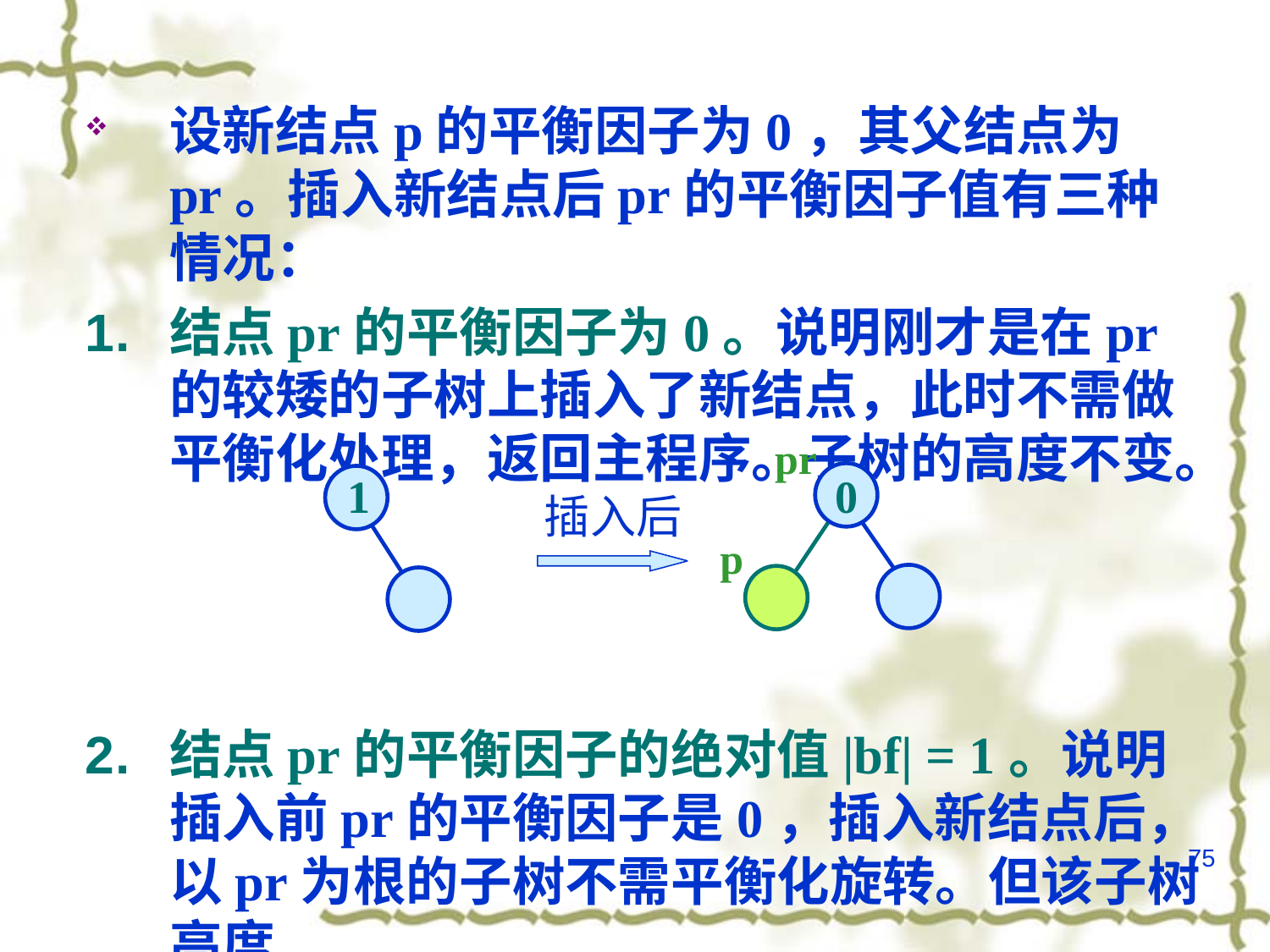

设新结点p的平衡因子为0，其父结点为pr。插入新结点后pr的平衡因子值有三种情况：
结点pr的平衡因子为0。说明刚才是在pr的较矮的子树上插入了新结点，此时不需做平衡化处理，返回主程序。子树的高度不变。

结点pr的平衡因子的绝对值|bf| = 1。说明插入前pr的平衡因子是0，插入新结点后，以pr为根的子树不需平衡化旋转。但该子树高度
pr
1

0

插入后
p

75